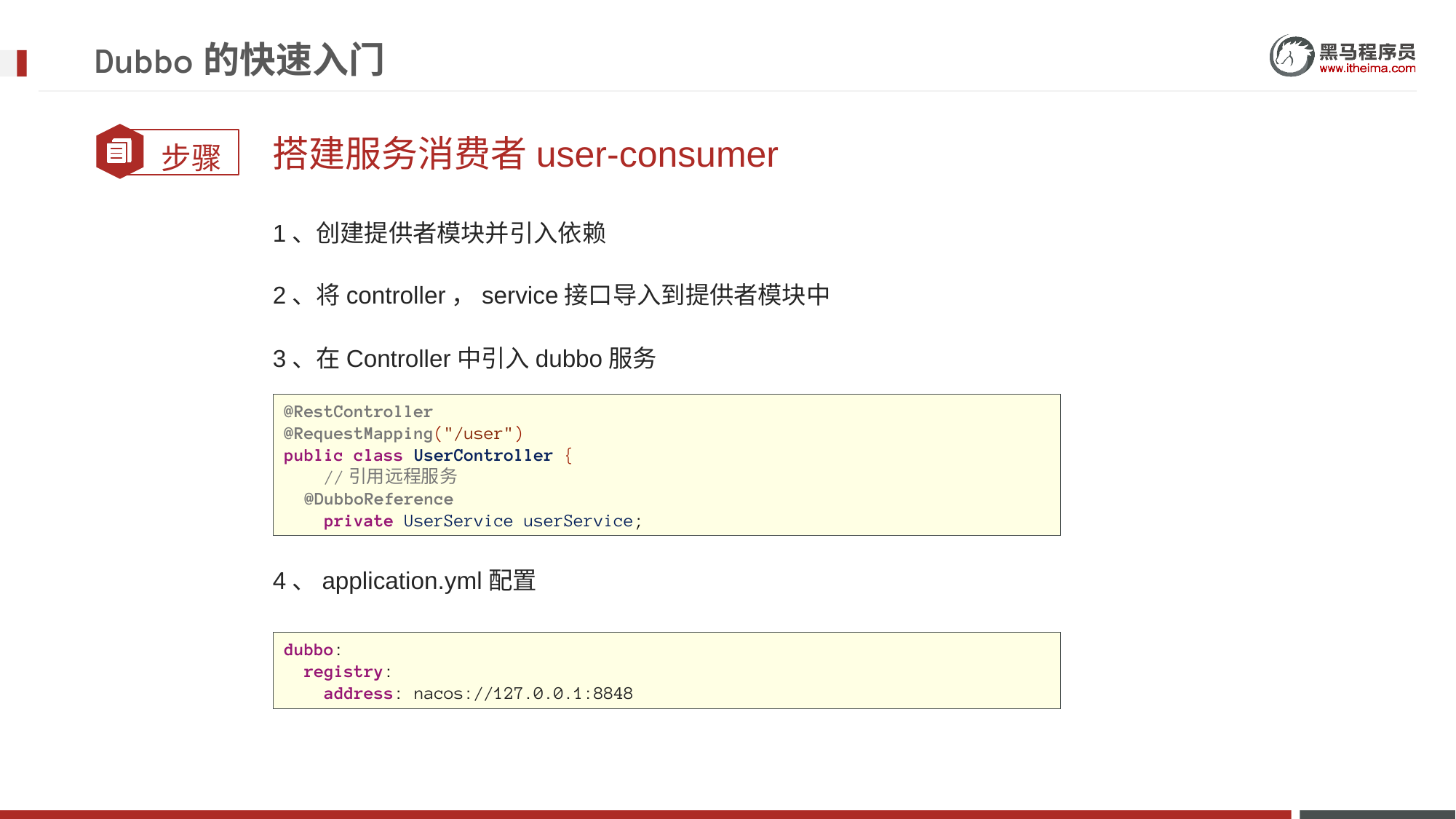

# Dubbo的快速入门
搭建服务消费者user-consumer
1、创建提供者模块并引入依赖
2、将controller，service接口导入到提供者模块中
3、在Controller中引入dubbo服务
@RestController
@RequestMapping("/user")
public class UserController {
    //引用远程服务
    @DubboReference
    private UserService userService;
4、application.yml配置
dubbo:
  registry:
    address: nacos://127.0.0.1:8848